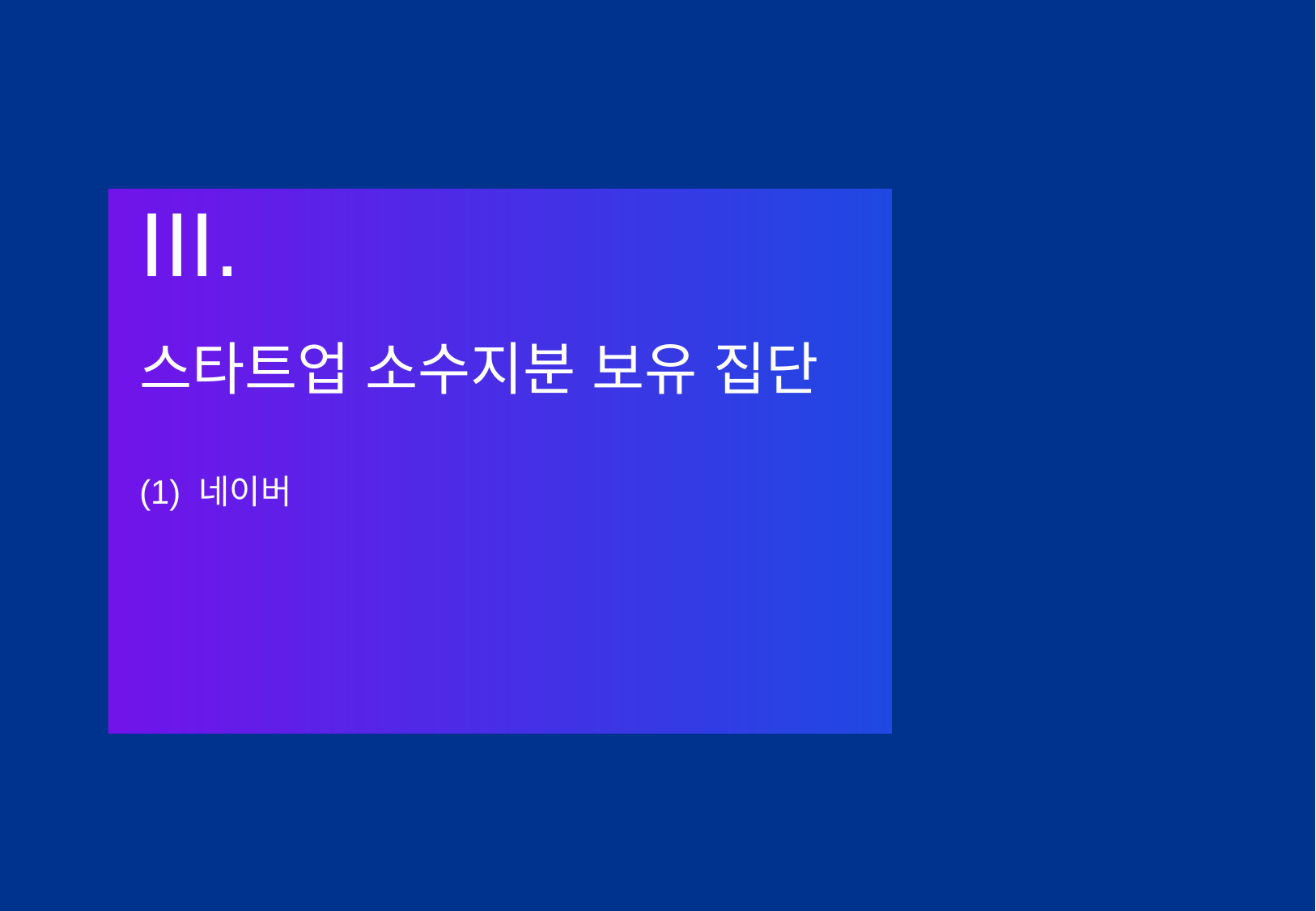

III.
# 스타트업 소수지분 보유 집단 (1) 네이버